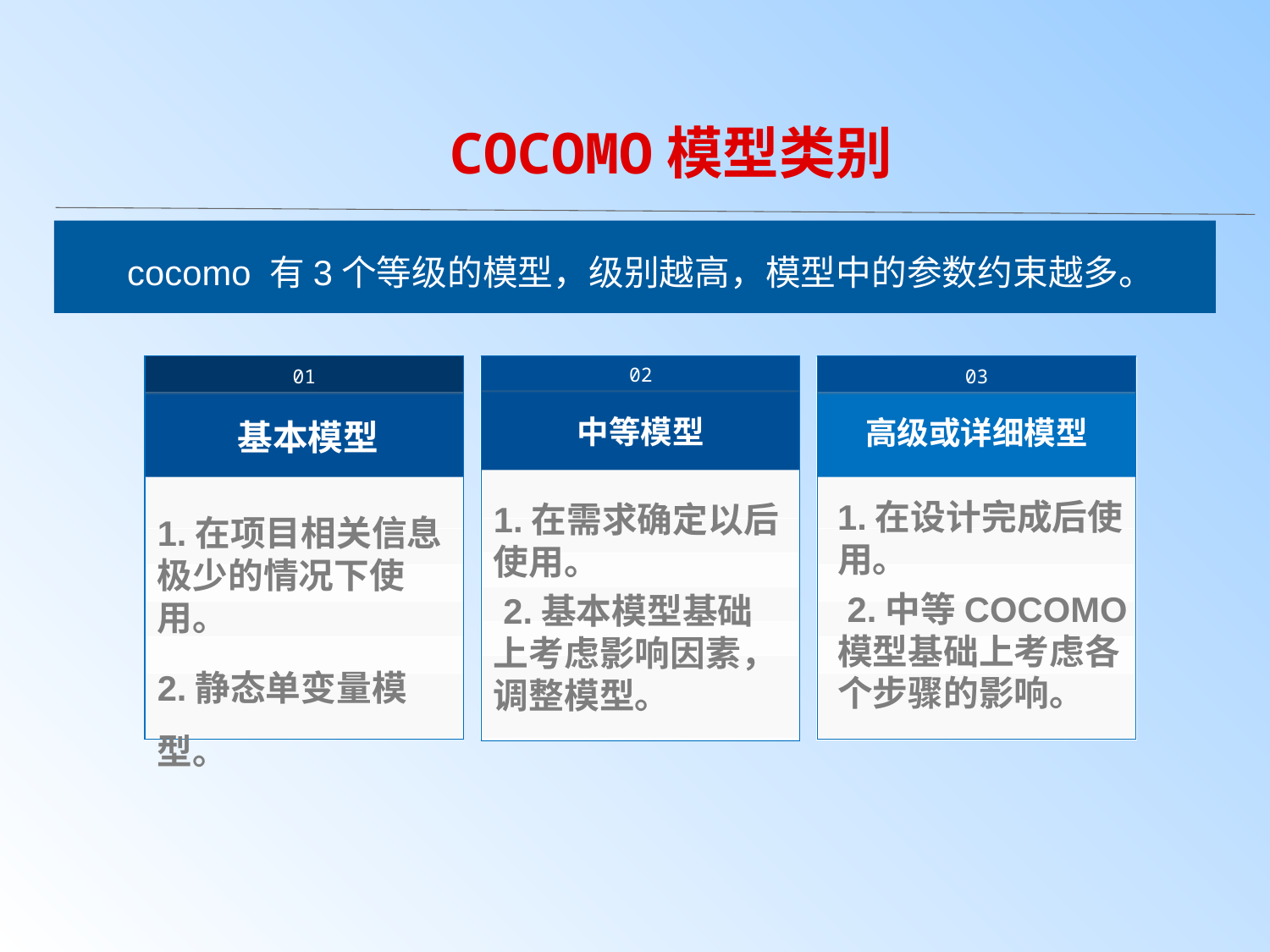

COCOMO模型类别

       cocomo 有3个等级的模型，级别越高，模型中的参数约束越多。

01

基本模型

1.在项目相关信息极少的情况下使用。
2.静态单变量模型。

02

中等模型

03

高级或详细模型

1.在设计完成后使用。
 2.中等COCOMO模型基础上考虑各个步骤的影响。
1.在需求确定以后使用。
 2.基本模型基础上考虑影响因素，调整模型。